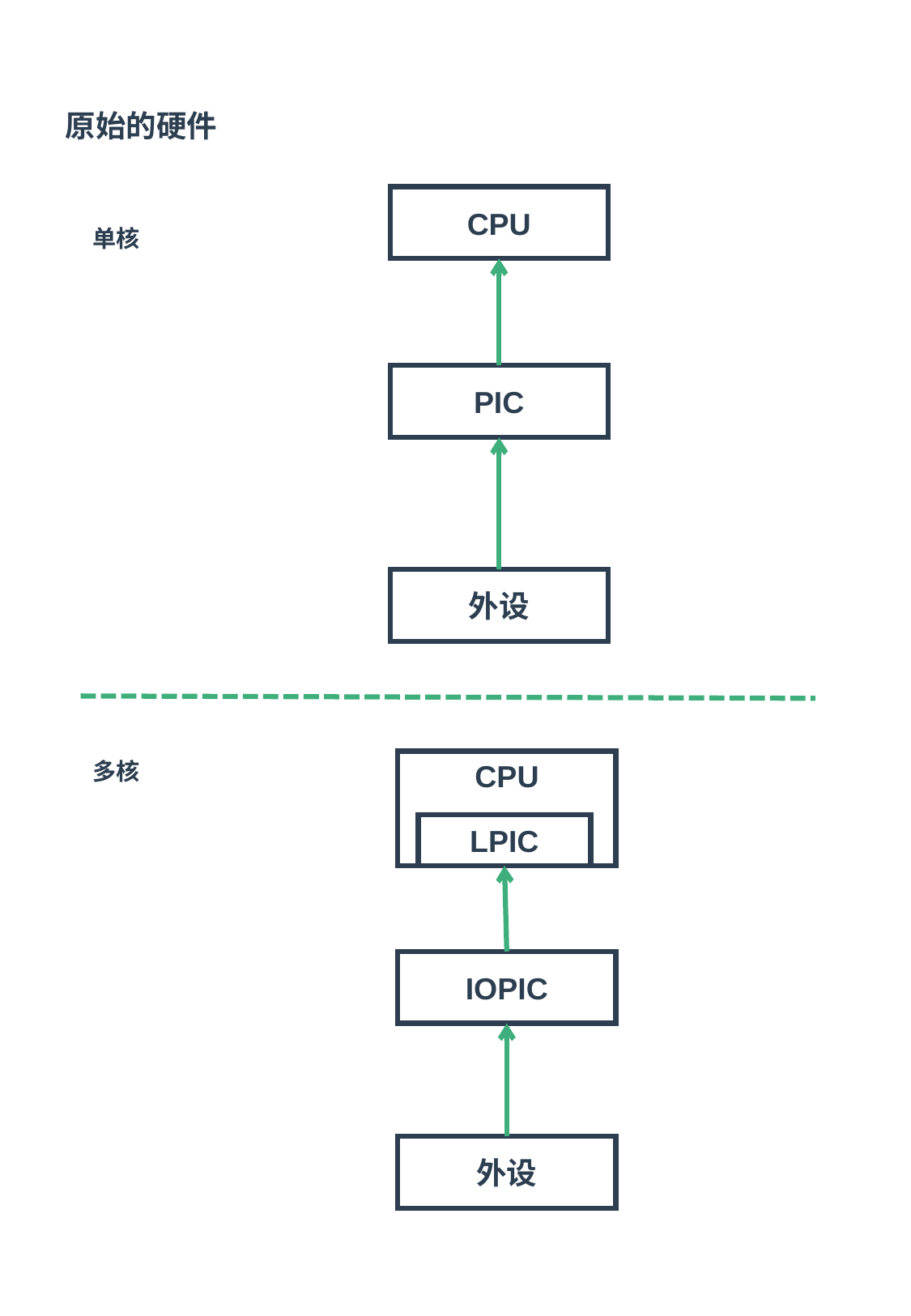

原始的硬件
CPU
单核
PIC
外设
多核
CPU
LPIC
IOPIC
外设